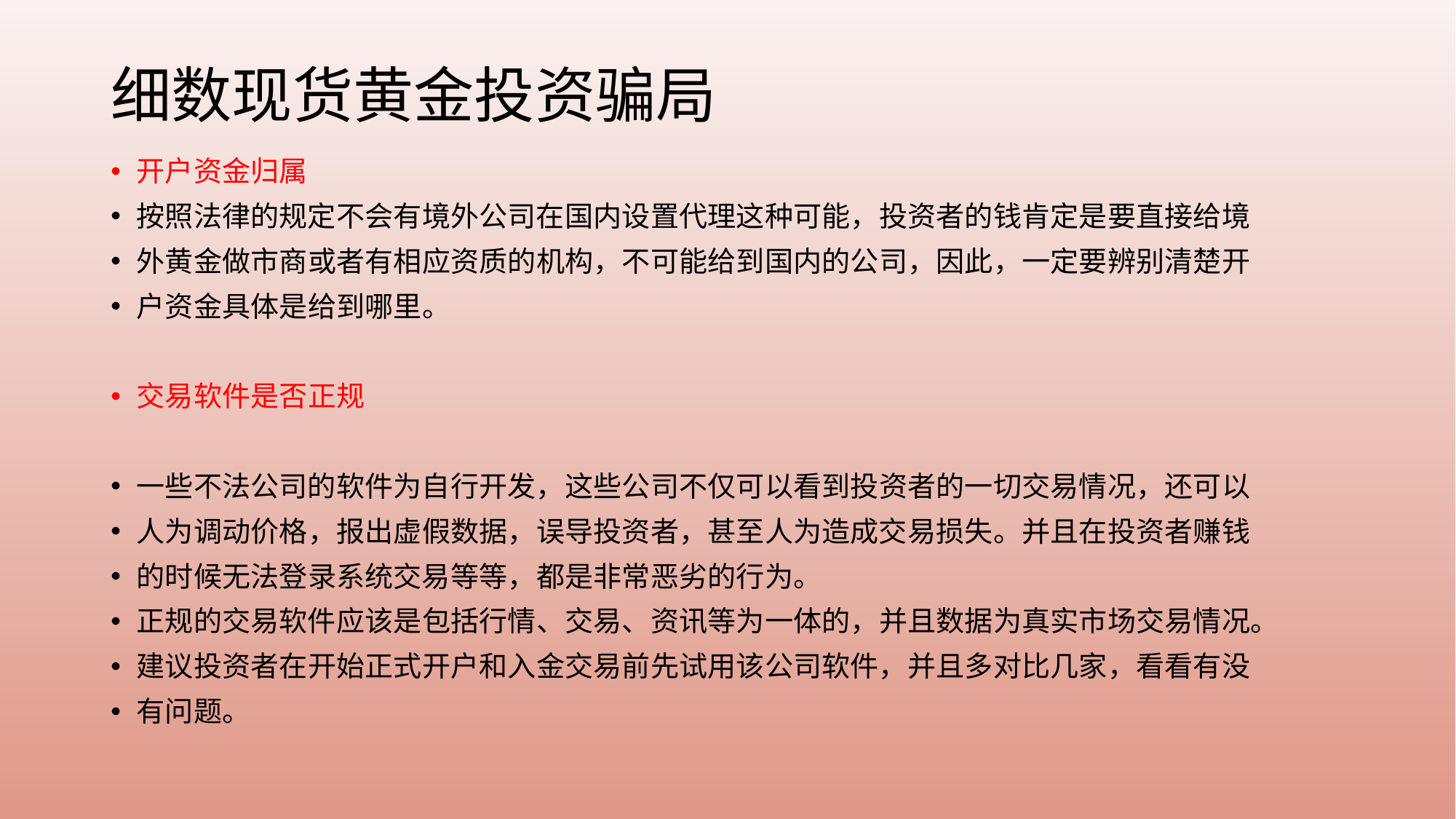

# 细数现货黄金投资骗局
开户资金归属
按照法律的规定不会有境外公司在国内设置代理这种可能，投资者的钱肯定是要直接给境
外黄金做市商或者有相应资质的机构，不可能给到国内的公司，因此，一定要辨别清楚开
户资金具体是给到哪里。

交易软件是否正规

一些不法公司的软件为自行开发，这些公司不仅可以看到投资者的一切交易情况，还可以
人为调动价格，报出虚假数据，误导投资者，甚至人为造成交易损失。并且在投资者赚钱
的时候无法登录系统交易等等，都是非常恶劣的行为。
正规的交易软件应该是包括行情、交易、资讯等为一体的，并且数据为真实市场交易情况。
建议投资者在开始正式开户和入金交易前先试用该公司软件，并且多对比几家，看看有没
有问题。